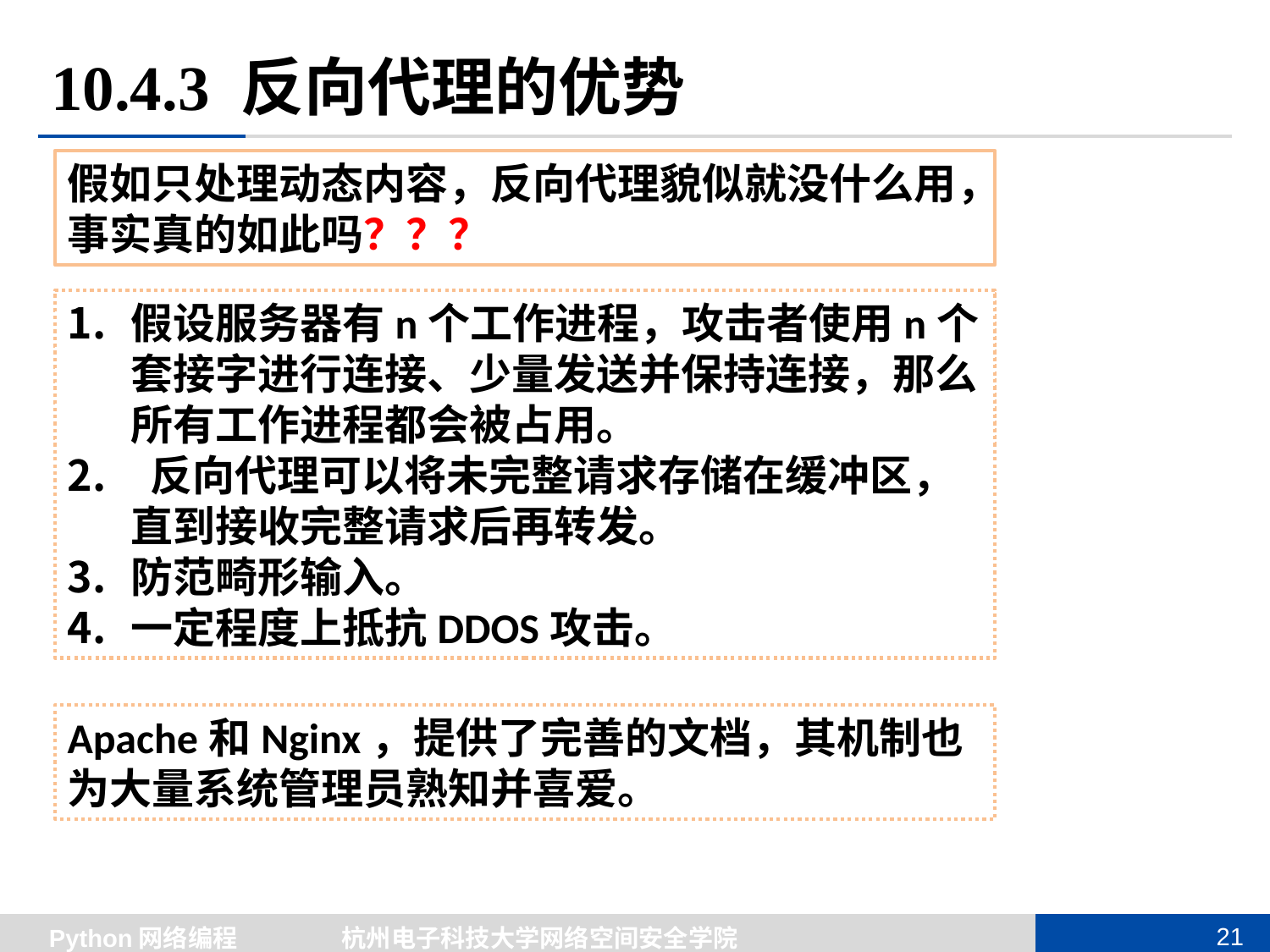

# 10.4.3 反向代理的优势
假如只处理动态内容，反向代理貌似就没什么用，事实真的如此吗？？？
假设服务器有n个工作进程，攻击者使用n个套接字进行连接、少量发送并保持连接，那么所有工作进程都会被占用。
 反向代理可以将未完整请求存储在缓冲区，直到接收完整请求后再转发。
防范畸形输入。
一定程度上抵抗DDOS攻击。
安全性！
Apache和Nginx，提供了完善的文档，其机制也为大量系统管理员熟知并喜爱。